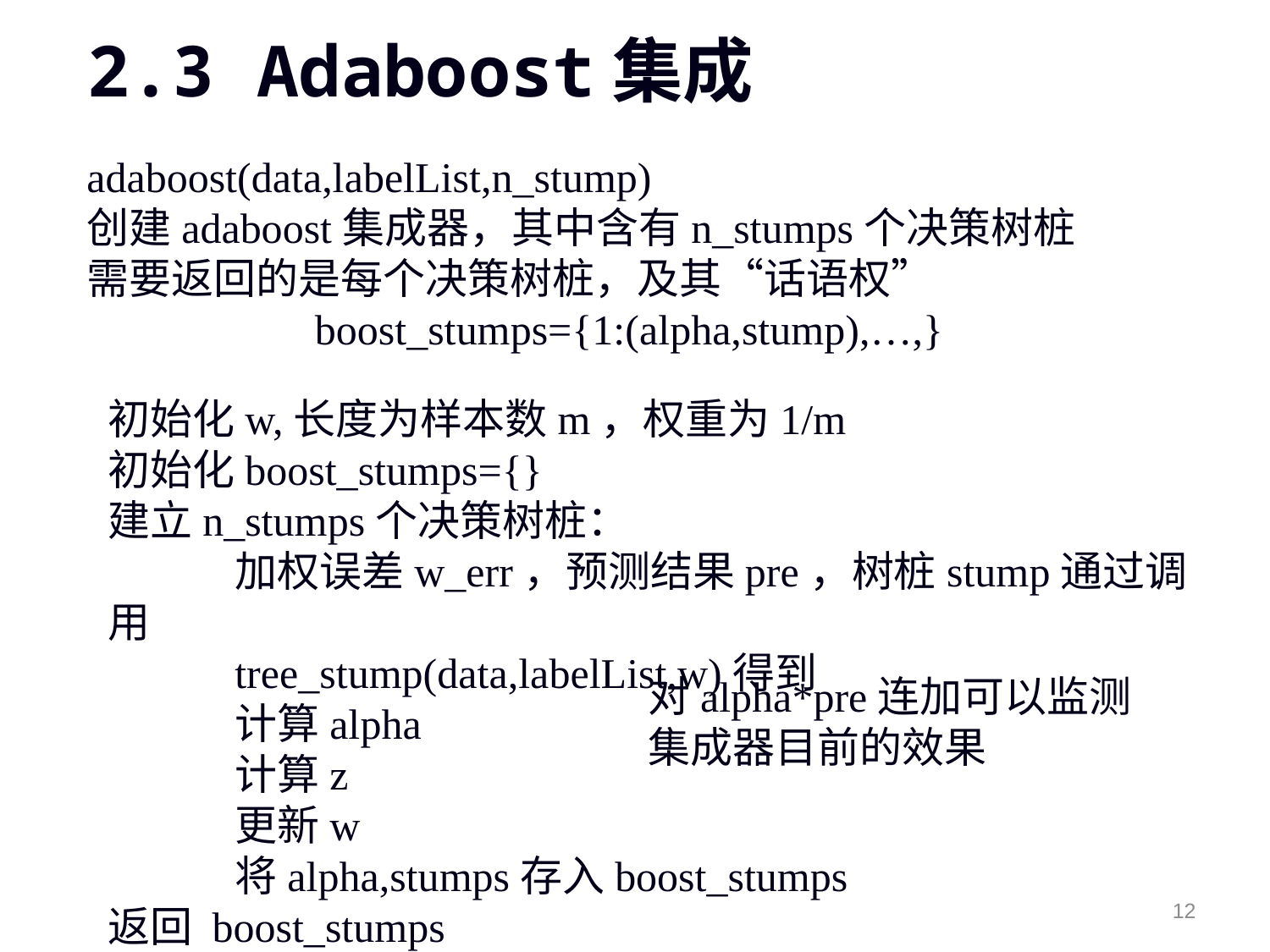

# 2.3 Adaboost集成

adaboost(data,labelList,n_stump)
创建adaboost集成器，其中含有n_stumps个决策树桩
需要返回的是每个决策树桩，及其“话语权”
boost_stumps={1:(alpha,stump),…,}
初始化w,长度为样本数m，权重为1/m
初始化boost_stumps={}
建立n_stumps个决策树桩：
	加权误差w_err，预测结果pre，树桩stump通过调用
	tree_stump(data,labelList,w)得到
	计算alpha
	计算z
	更新w
	将alpha,stumps存入boost_stumps
返回 boost_stumps
对alpha*pre连加可以监测
集成器目前的效果